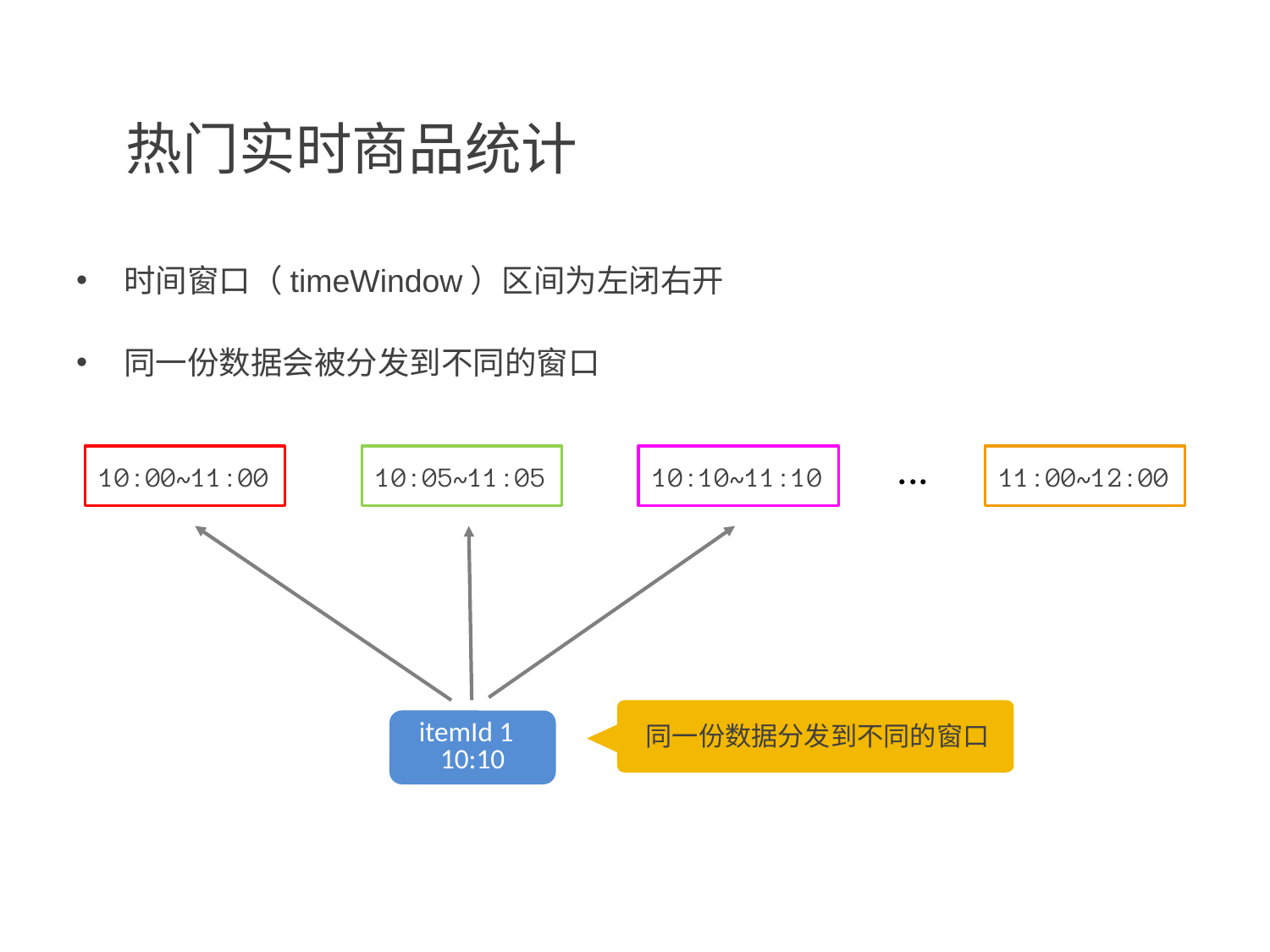

# 热门实时商品统计
时间窗口（timeWindow）区间为左闭右开
同一份数据会被分发到不同的窗口
...
10:00~11:00
10:05~11:05
10:10~11:10
11:00~12:00

同一份数据分发到不同的窗口
itemId 1
10:10